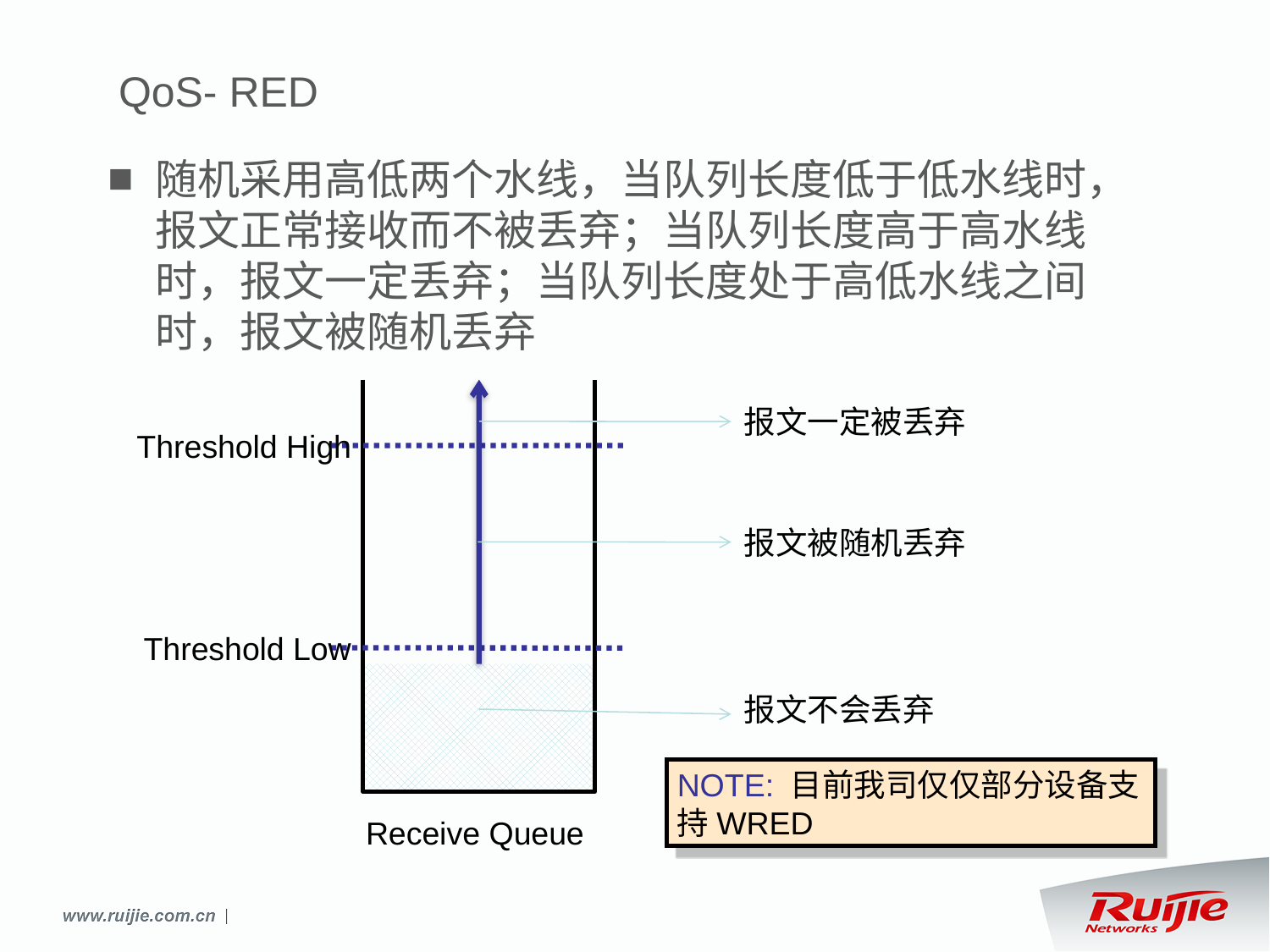

# QoS- RED
随机采用高低两个水线，当队列长度低于低水线时，报文正常接收而不被丢弃；当队列长度高于高水线时，报文一定丢弃；当队列长度处于高低水线之间时，报文被随机丢弃

报文一定被丢弃
Threshold High

报文被随机丢弃
Threshold Low

报文不会丢弃
NOTE: 目前我司仅仅部分设备支持WRED
Receive Queue